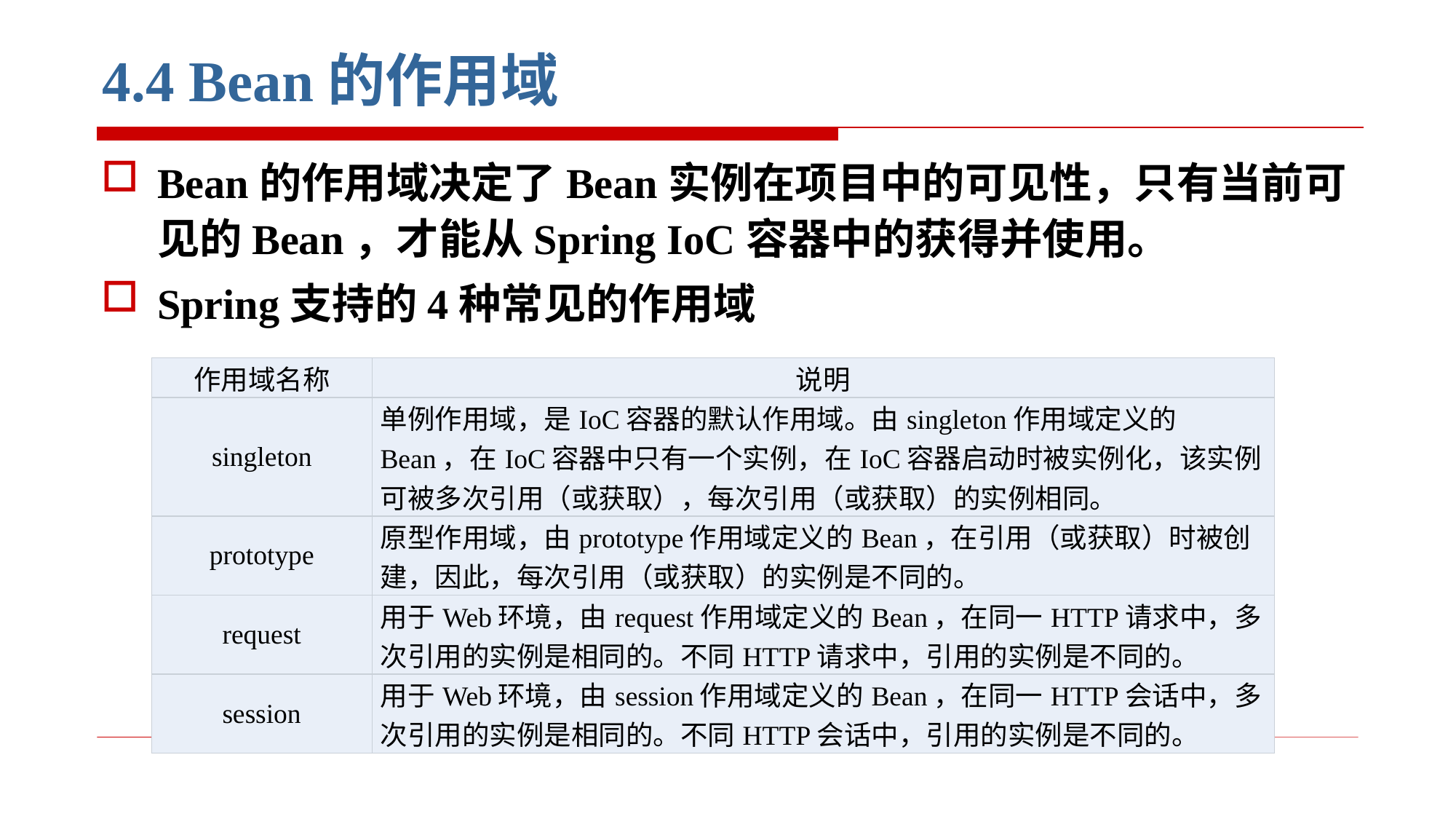

# 4.4 Bean的作用域
Bean的作用域决定了Bean实例在项目中的可见性，只有当前可见的Bean，才能从Spring IoC容器中的获得并使用。
Spring支持的4种常见的作用域
| 作用域名称 | 说明 |
| --- | --- |
| singleton | 单例作用域，是IoC容器的默认作用域。由singleton作用域定义的Bean，在IoC容器中只有一个实例，在IoC容器启动时被实例化，该实例可被多次引用（或获取），每次引用（或获取）的实例相同。 |
| prototype | 原型作用域，由prototype作用域定义的Bean，在引用（或获取）时被创建，因此，每次引用（或获取）的实例是不同的。 |
| request | 用于Web环境，由request作用域定义的Bean，在同一HTTP请求中，多次引用的实例是相同的。不同HTTP请求中，引用的实例是不同的。 |
| session | 用于Web环境，由session作用域定义的Bean，在同一HTTP会话中，多次引用的实例是相同的。不同HTTP会话中，引用的实例是不同的。 |
22